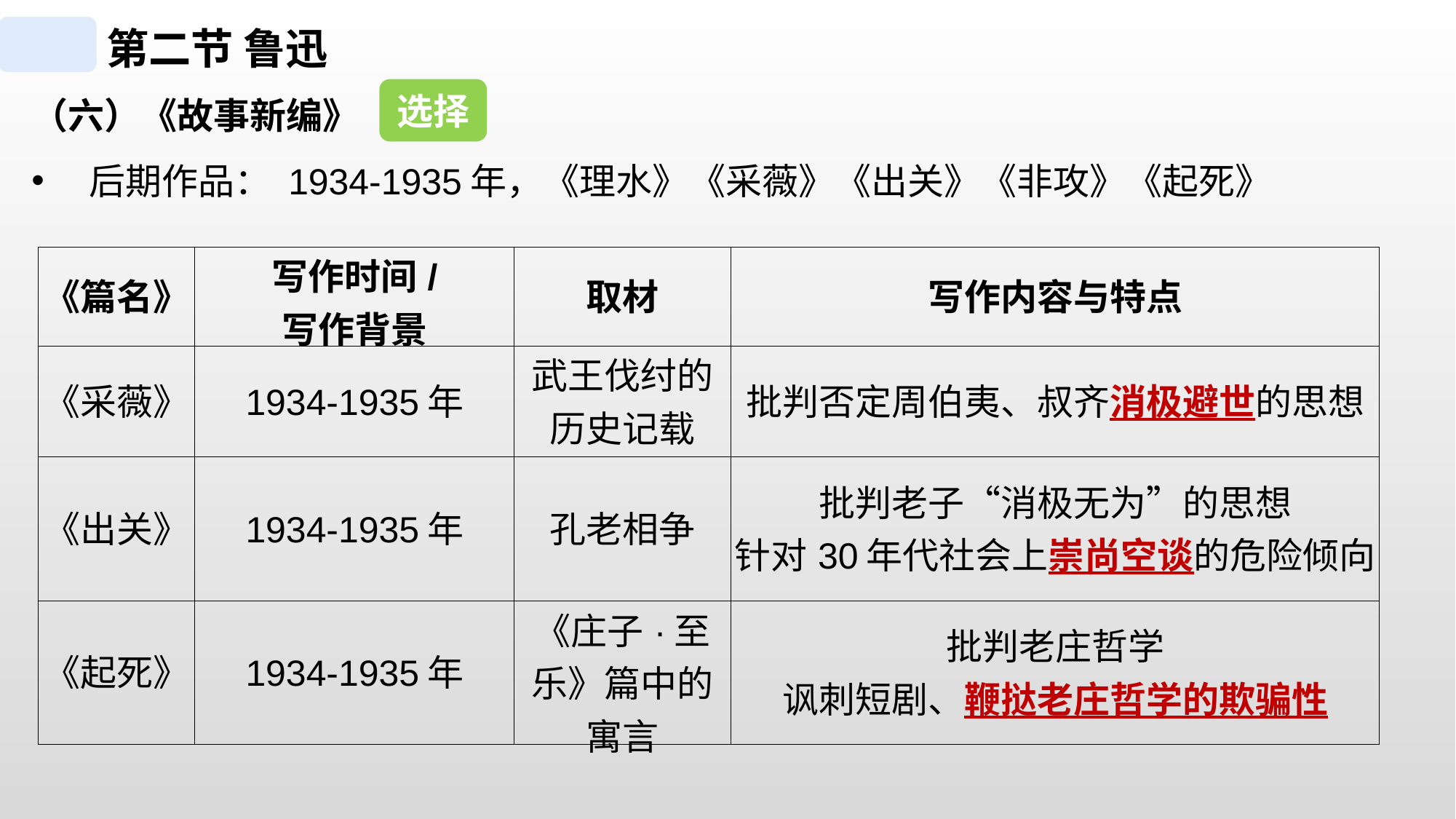

第二节 鲁迅
（六）《故事新编》
 后期作品： 1934-1935年，《理水》《采薇》《出关》《非攻》《起死》
选择
| 《篇名》 | 写作时间/ 写作背景 | 取材 | 写作内容与特点 |
| --- | --- | --- | --- |
| 《采薇》 | 1934-1935年 | 武王伐纣的历史记载 | 批判否定周伯夷、叔齐消极避世的思想 |
| 《出关》 | 1934-1935年 | 孔老相争 | 批判老子“消极无为”的思想 针对30年代社会上崇尚空谈的危险倾向 |
| 《起死》 | 1934-1935年 | 《庄子·至乐》篇中的寓言 | 批判老庄哲学 讽刺短剧、鞭挞老庄哲学的欺骗性 |